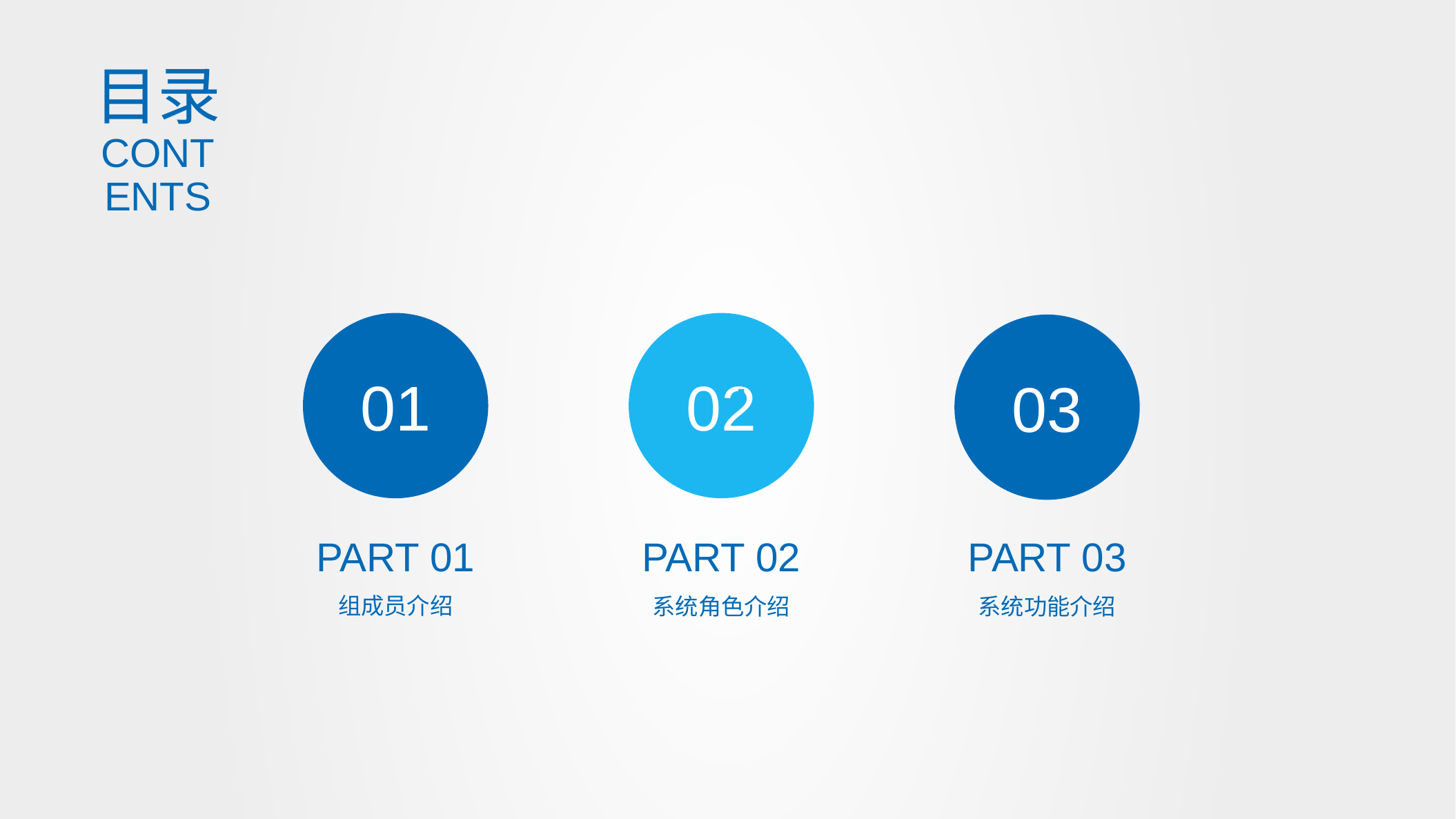

目录
CONTENTS
01
02

03
PART 01
PART 02
PART 03
组成员介绍
系统角色介绍
系统功能介绍